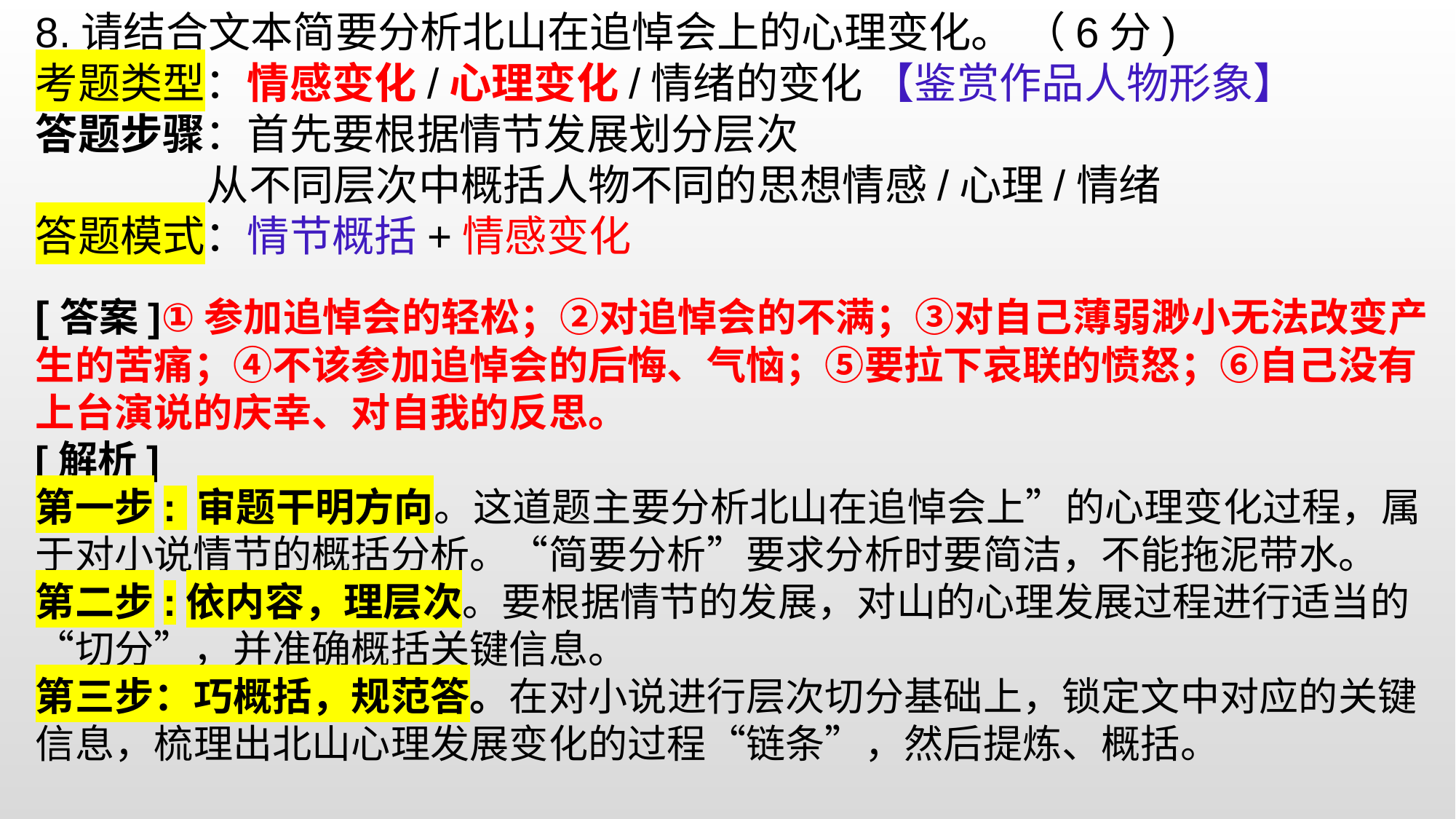

8.请结合文本简要分析北山在追悼会上的心理变化。 （6分)
考题类型：情感变化/心理变化/情绪的变化 【鉴赏作品人物形象】
答题步骤：首先要根据情节发展划分层次
                 从不同层次中概括人物不同的思想情感/心理/情绪
答题模式：情节概括+情感变化

[答案]①参加追悼会的轻松；②对追悼会的不满；③对自己薄弱渺小无法改变产生的苦痛；④不该参加追悼会的后悔、气恼；⑤要拉下哀联的愤怒；⑥自己没有上台演说的庆幸、对自我的反思。
[解析]
第一步: 审题干明方向。这道题主要分析北山在追悼会上”的心理变化过程，属于对小说情节的概括分析。“简要分析”要求分析时要简洁，不能拖泥带水。
第二步:依内容，理层次。要根据情节的发展，对山的心理发展过程进行适当的“切分”，并准确概括关键信息。
第三步：巧概括，规范答。在对小说进行层次切分基础上，锁定文中对应的关键信息，梳理出北山心理发展变化的过程“链条”，然后提炼、概括。